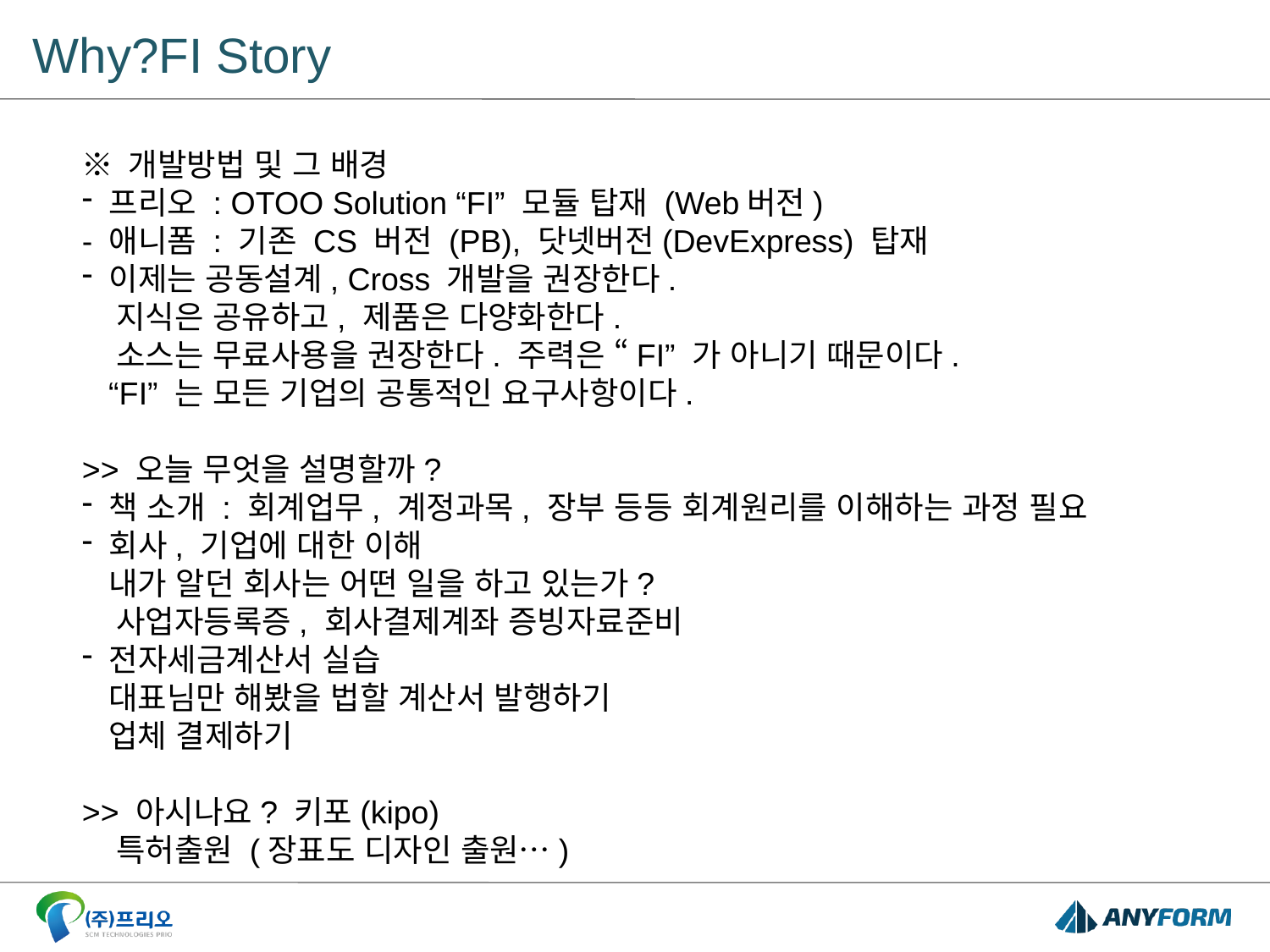

# Why?FI Story
※ 개발방법 및 그 배경
 프리오 : OTOO Solution “FI” 모듈 탑재 (Web버전)
- 애니폼 : 기존 CS 버전 (PB), 닷넷버전(DevExpress) 탑재
 이제는 공동설계, Cross 개발을 권장한다.
   지식은 공유하고, 제품은 다양화한다.
   소스는 무료사용을 권장한다. 주력은 “FI” 가 아니기 때문이다.
   “FI” 는 모든 기업의 공통적인 요구사항이다.

>> 오늘 무엇을 설명할까?
 책 소개 : 회계업무, 계정과목, 장부 등등 회계원리를 이해하는 과정 필요
 회사, 기업에 대한 이해
   내가 알던 회사는 어떤 일을 하고 있는가?
   사업자등록증, 회사결제계좌 증빙자료준비
 전자세금계산서 실습
   대표님만 해봤을 법할 계산서 발행하기
   업체 결제하기

>> 아시나요? 키포(kipo)
   특허출원 (장표도 디자인 출원…)